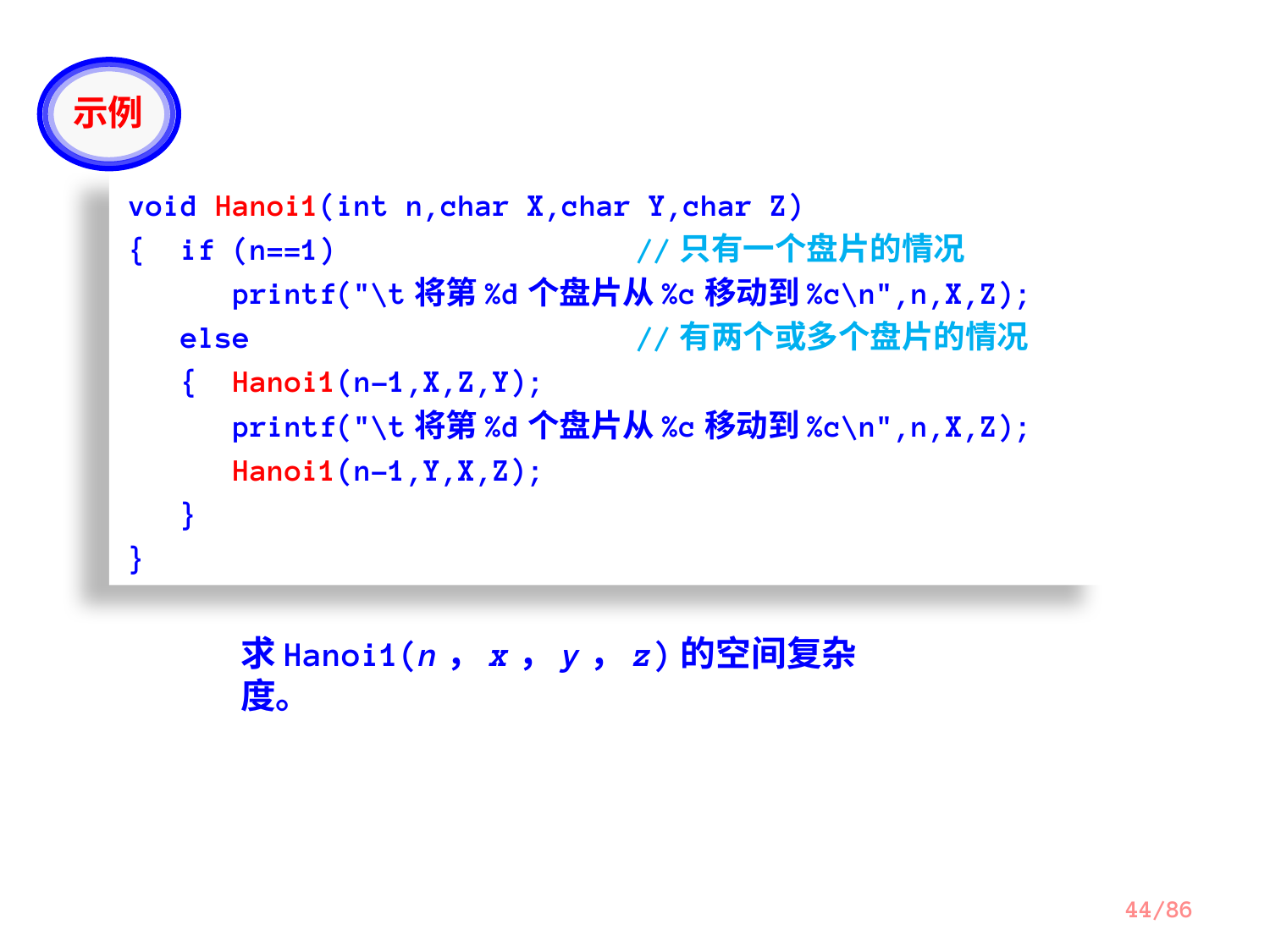

示例
void Hanoi1(int n,char X,char Y,char Z)
{  if (n==1) 			//只有一个盘片的情况
      printf("\t将第%d个盘片从%c移动到%c\n",n,X,Z);
   else				//有两个或多个盘片的情况
   {  Hanoi1(n-1,X,Z,Y);
      printf("\t将第%d个盘片从%c移动到%c\n",n,X,Z);
      Hanoi1(n-1,Y,X,Z);
   }
}
求Hanoi1(n，x，y，z)的空间复杂度。
44/86